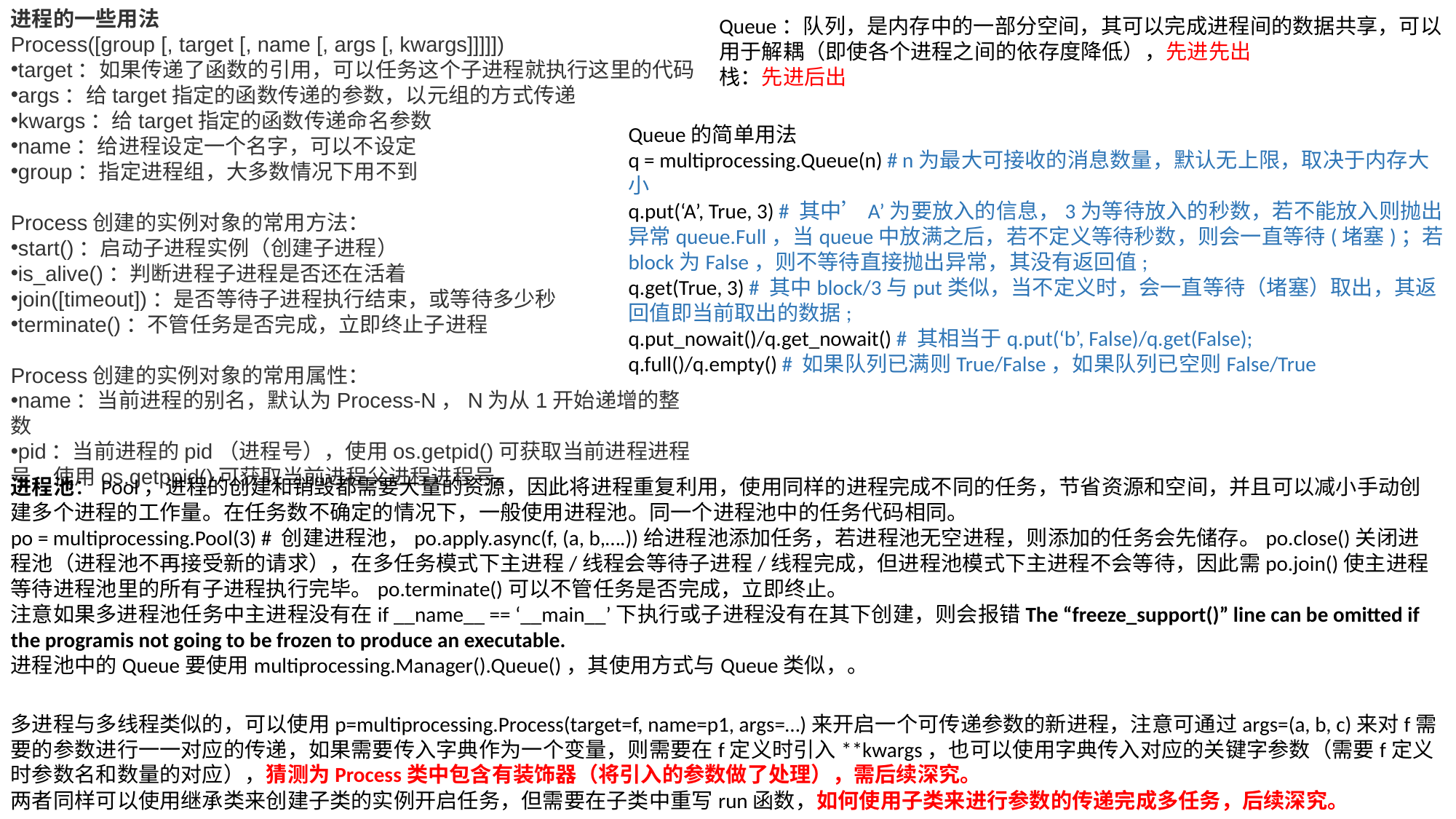

进程的一些用法
Process([group [, target [, name [, args [, kwargs]]]]])
target：如果传递了函数的引用，可以任务这个子进程就执行这里的代码
args：给target指定的函数传递的参数，以元组的方式传递
kwargs：给target指定的函数传递命名参数
name：给进程设定一个名字，可以不设定
group：指定进程组，大多数情况下用不到

Process创建的实例对象的常用方法：
start()：启动子进程实例（创建子进程）
is_alive()：判断进程子进程是否还在活着
join([timeout])：是否等待子进程执行结束，或等待多少秒
terminate()：不管任务是否完成，立即终止子进程

Process创建的实例对象的常用属性：
name：当前进程的别名，默认为Process-N，N为从1开始递增的整数
pid：当前进程的pid（进程号），使用os.getpid()可获取当前进程进程号，使用os.getppid()可获取当前进程父进程进程号。
Queue：队列，是内存中的一部分空间，其可以完成进程间的数据共享，可以用于解耦（即使各个进程之间的依存度降低），先进先出
栈：先进后出
Queue的简单用法
q = multiprocessing.Queue(n) # n为最大可接收的消息数量，默认无上限，取决于内存大小
q.put(‘A’, True, 3) # 其中’A’为要放入的信息，3为等待放入的秒数，若不能放入则抛出异常queue.Full，当queue中放满之后，若不定义等待秒数，则会一直等待(堵塞)；若block为False，则不等待直接抛出异常，其没有返回值;
q.get(True, 3) # 其中block/3与put类似，当不定义时，会一直等待（堵塞）取出，其返回值即当前取出的数据;
q.put_nowait()/q.get_nowait() # 其相当于q.put(‘b’, False)/q.get(False);
q.full()/q.empty() # 如果队列已满则True/False，如果队列已空则False/True
进程池：Pool，进程的创建和销毁都需要大量的资源，因此将进程重复利用，使用同样的进程完成不同的任务，节省资源和空间，并且可以减小手动创建多个进程的工作量。在任务数不确定的情况下，一般使用进程池。同一个进程池中的任务代码相同。
po = multiprocessing.Pool(3) # 创建进程池，po.apply.async(f, (a, b,….))给进程池添加任务，若进程池无空进程，则添加的任务会先储存。po.close()关闭进程池（进程池不再接受新的请求），在多任务模式下主进程/线程会等待子进程/线程完成，但进程池模式下主进程不会等待，因此需po.join()使主进程等待进程池里的所有子进程执行完毕。po.terminate()可以不管任务是否完成，立即终止。
注意如果多进程池任务中主进程没有在if __name__ == ‘__main__’下执行或子进程没有在其下创建，则会报错The “freeze_support()” line can be omitted if the programis not going to be frozen to produce an executable.
进程池中的Queue要使用multiprocessing.Manager().Queue()，其使用方式与Queue类似，。
多进程与多线程类似的，可以使用p=multiprocessing.Process(target=f, name=p1, args=…)来开启一个可传递参数的新进程，注意可通过args=(a, b, c)来对f需要的参数进行一一对应的传递，如果需要传入字典作为一个变量，则需要在f定义时引入**kwargs，也可以使用字典传入对应的关键字参数（需要f定义时参数名和数量的对应），猜测为Process类中包含有装饰器（将引入的参数做了处理），需后续深究。
两者同样可以使用继承类来创建子类的实例开启任务，但需要在子类中重写run函数，如何使用子类来进行参数的传递完成多任务，后续深究。